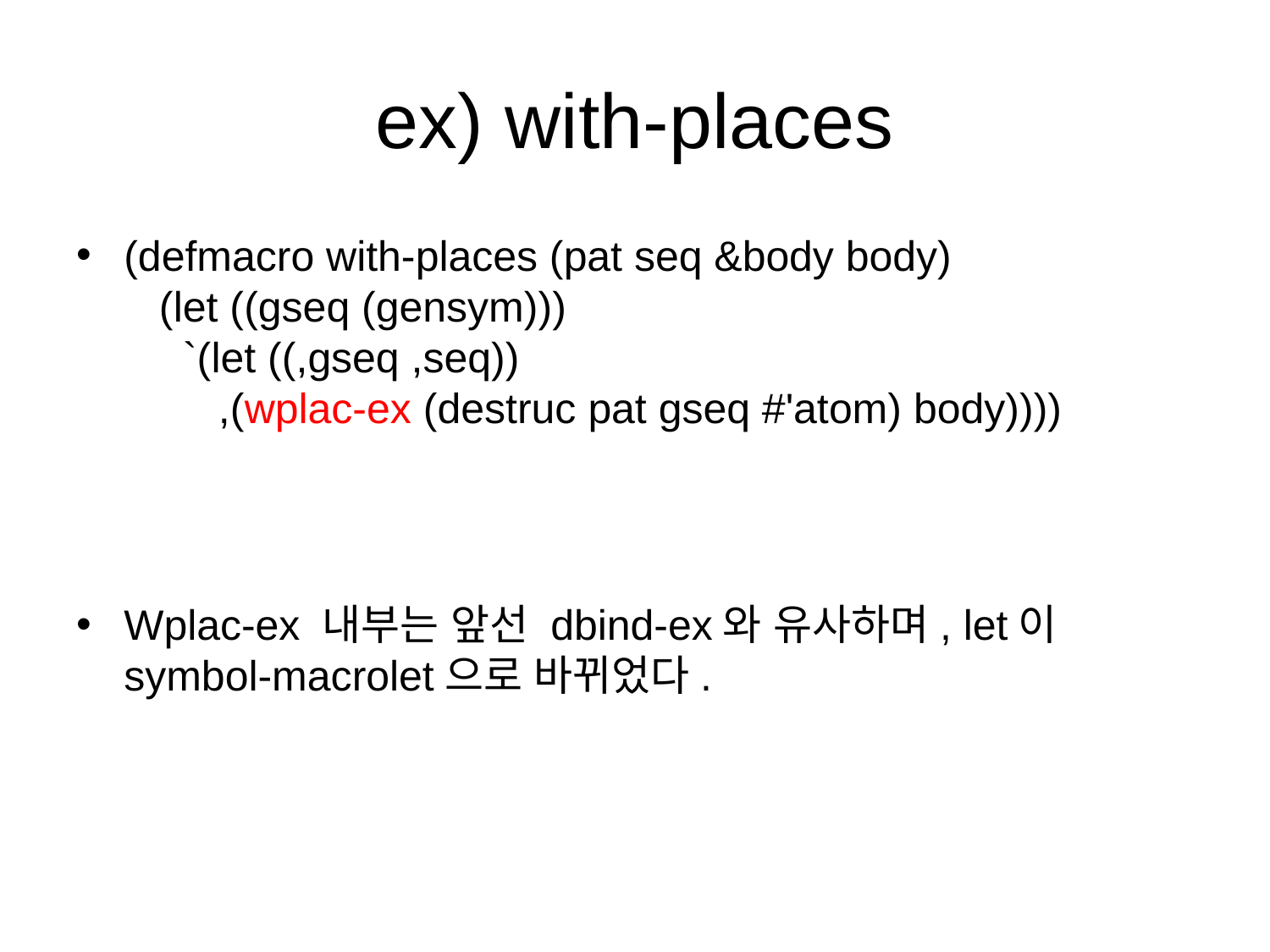

# ex) with-places
(defmacro with-places (pat seq &body body)
   (let ((gseq (gensym)))
     `(let ((,gseq ,seq))
        ,(wplac-ex (destruc pat gseq #'atom) body))))

Wplac-ex 내부는 앞선 dbind-ex와 유사하며, let이 symbol-macrolet으로 바뀌었다.